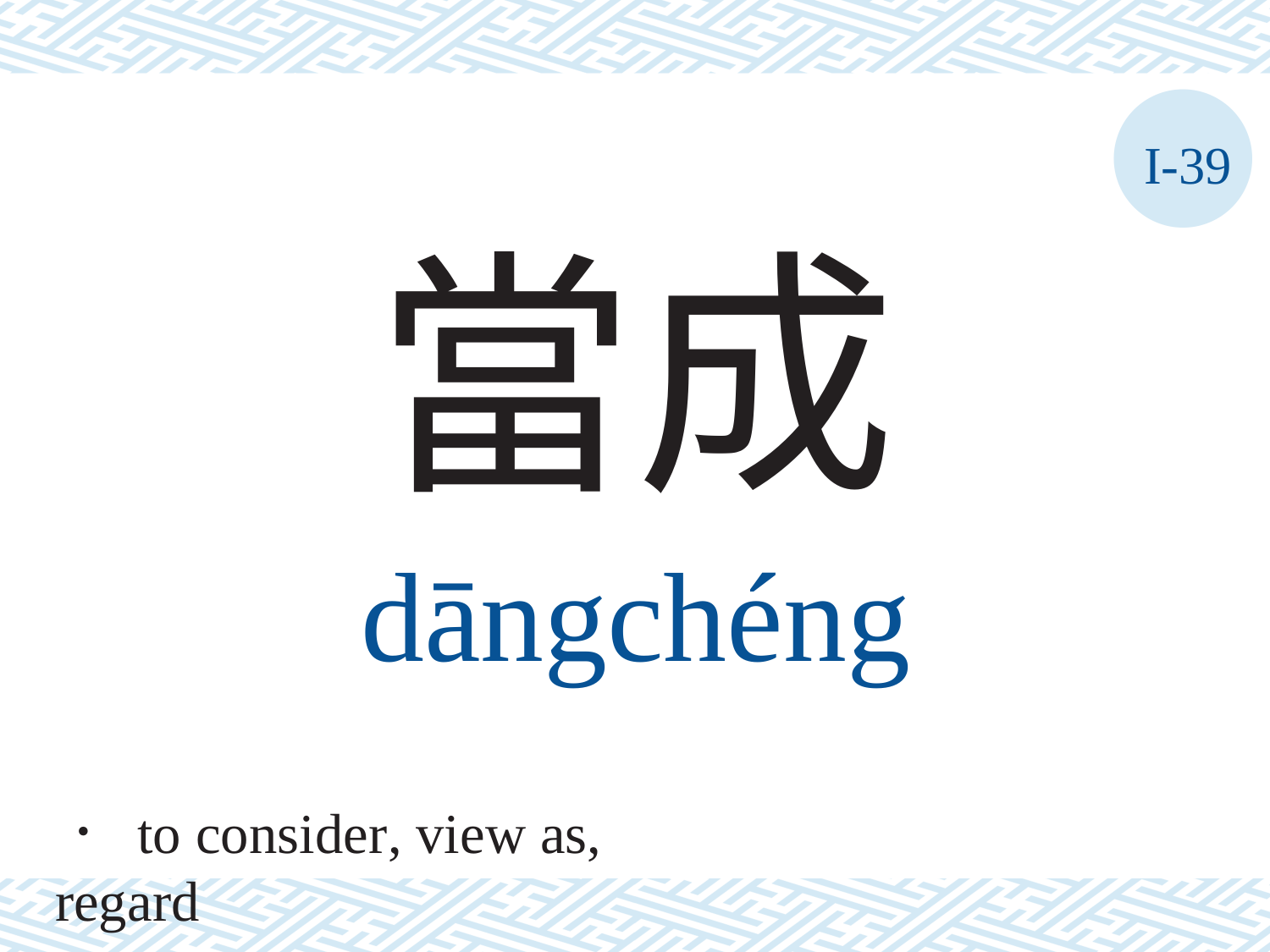

I-39
當成
dāngchéng
． to consider, view as, regard